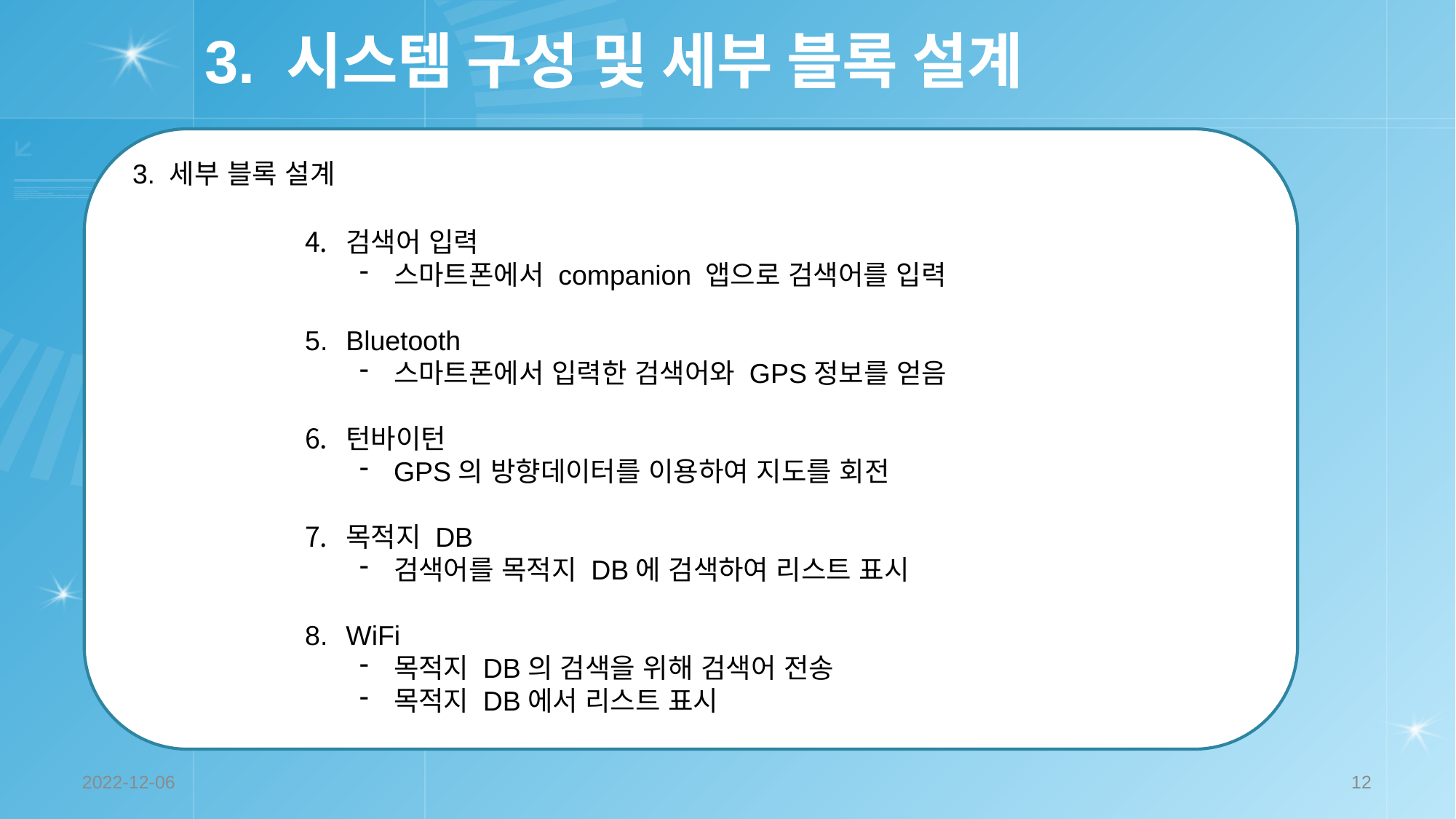

# 3. 시스템 구성 및 세부 블록 설계

3. 세부 블록 설계
검색어 입력
스마트폰에서 companion 앱으로 검색어를 입력

Bluetooth
스마트폰에서 입력한 검색어와 GPS정보를 얻음

턴바이턴
GPS의 방향데이터를 이용하여 지도를 회전

목적지 DB
검색어를 목적지 DB에 검색하여 리스트 표시

WiFi
목적지 DB의 검색을 위해 검색어 전송
목적지 DB에서 리스트 표시
2022-12-06
12